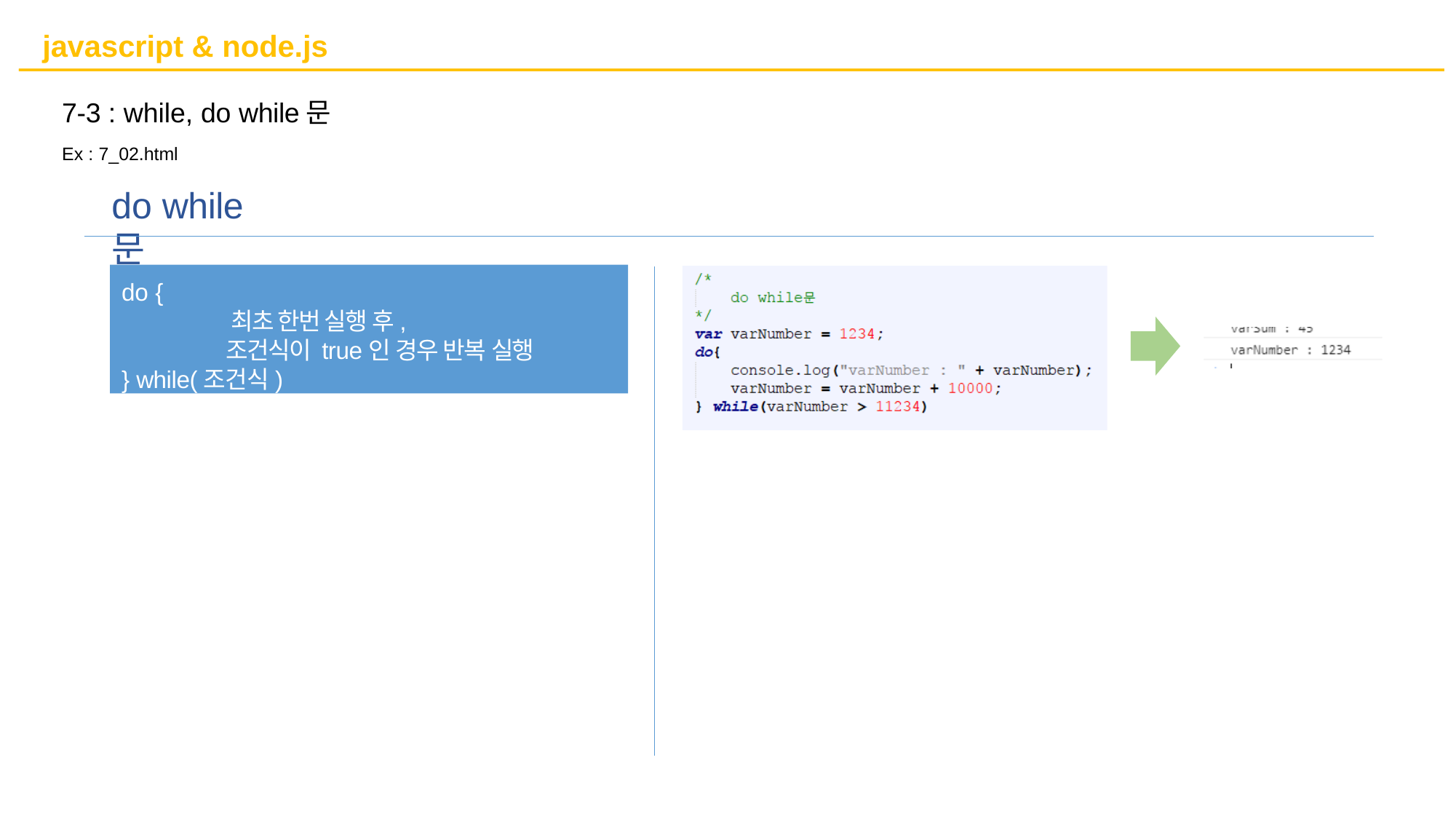

# javascript & node.js

7-3 : while, do while문
Ex : 7_02.html
do while문

do {
최초 한번 실행 후,
조건식이 true인 경우 반복 실행
} while(조건식)